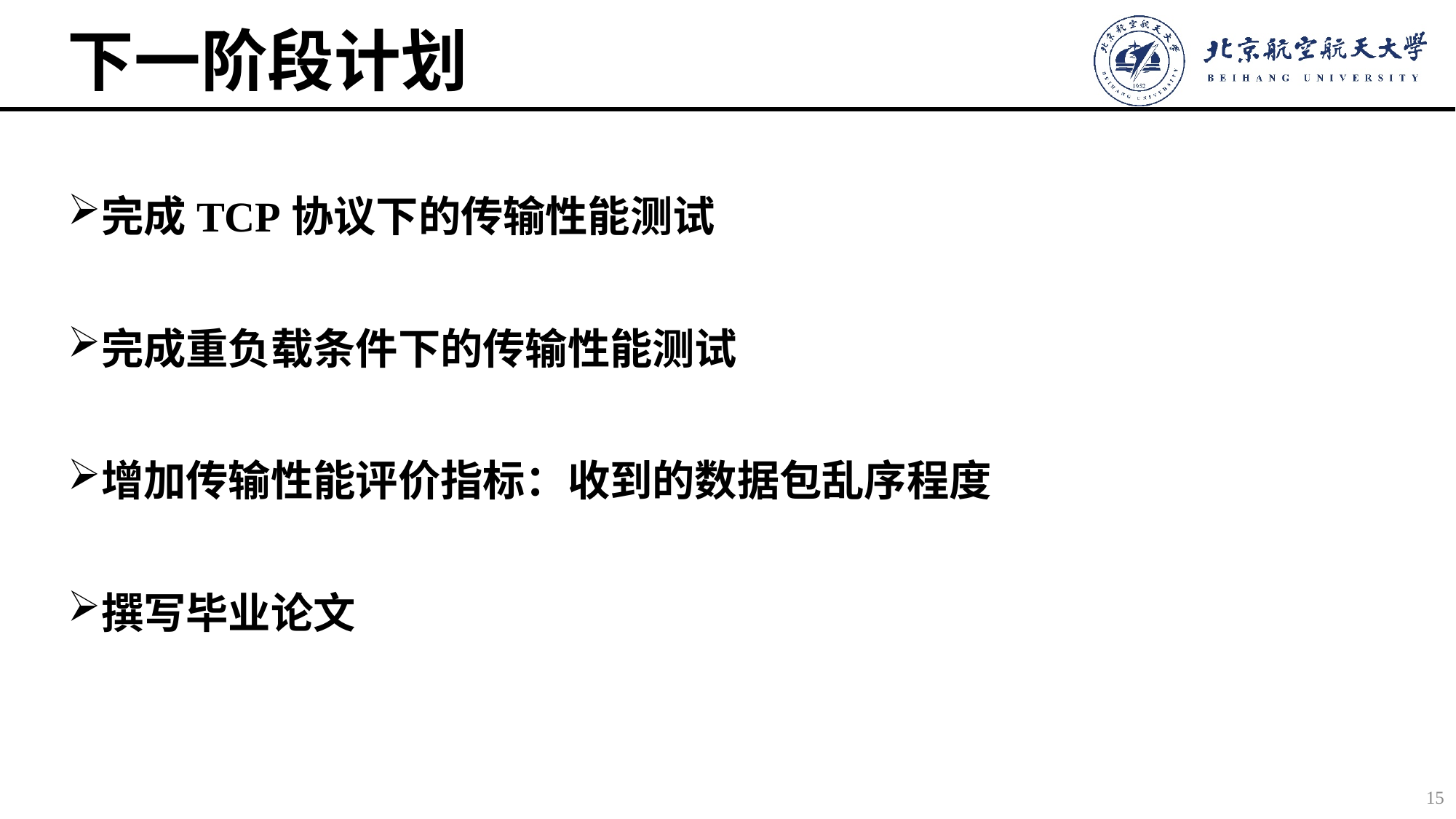

# 下一阶段计划

完成TCP协议下的传输性能测试

完成重负载条件下的传输性能测试

增加传输性能评价指标：收到的数据包乱序程度

撰写毕业论文

15